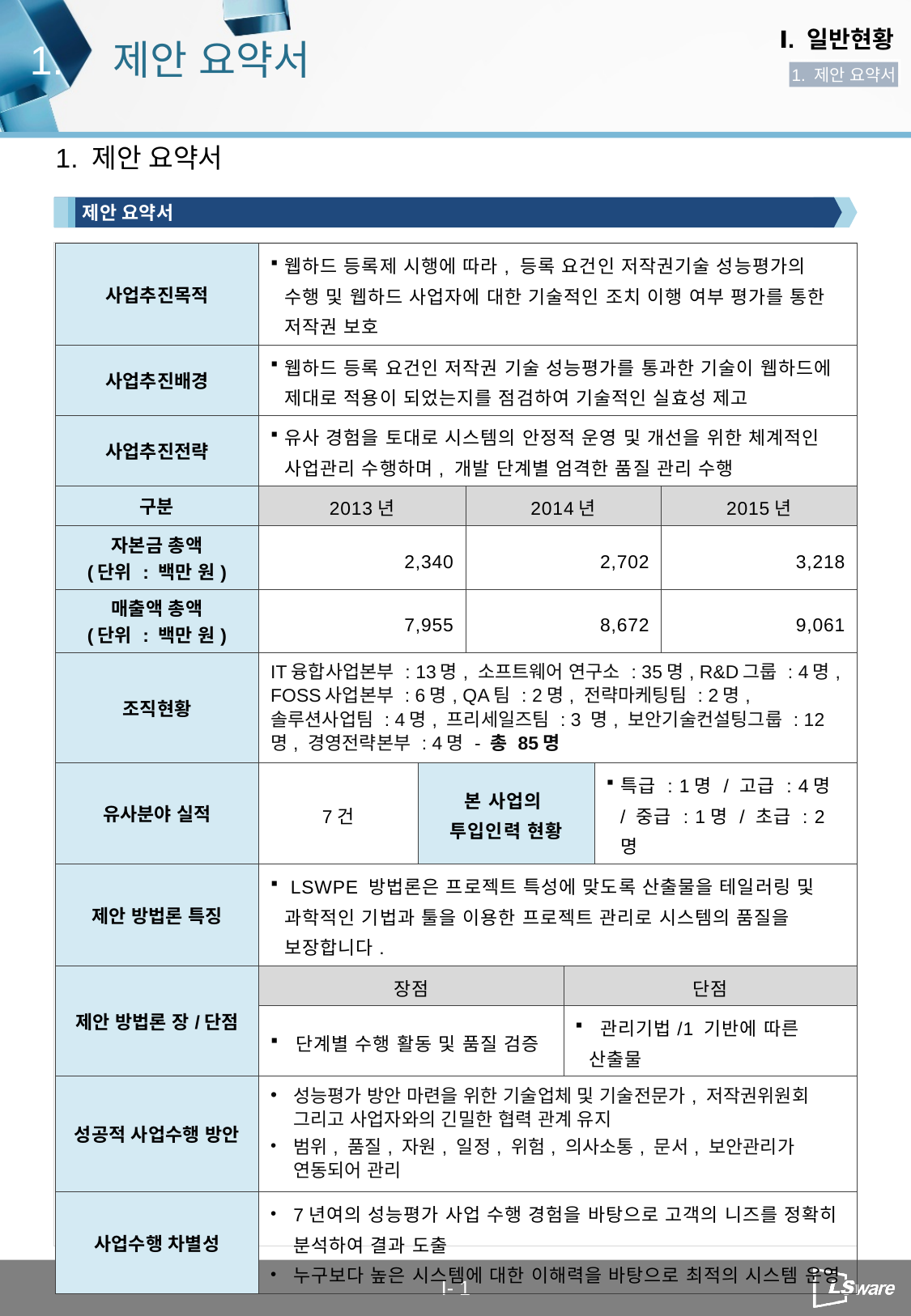

1.
제안 요약서
1. 제안 요약서
1. 제안 요약서
제안 요약서
| 사업추진목적 | 웹하드 등록제 시행에 따라, 등록 요건인 저작권기술 성능평가의 수행 및 웹하드 사업자에 대한 기술적인 조치 이행 여부 평가를 통한 저작권 보호 |  |  |  |  |  |
| --- | --- | --- | --- | --- | --- | --- |
| 사업추진배경 | 웹하드 등록 요건인 저작권 기술 성능평가를 통과한 기술이 웹하드에 제대로 적용이 되었는지를 점검하여 기술적인 실효성 제고 |  |  |  |  |  |
| 사업추진전략 | 유사 경험을 토대로 시스템의 안정적 운영 및 개선을 위한 체계적인 사업관리 수행하며, 개발 단계별 엄격한 품질 관리 수행 |  |  |  |  |  |
| 구분 | 2013년 |  | 2014년 |  |  | 2015년 |
| 자본금 총액 (단위 : 백만 원) | 2,340 |  | 2,702 |  |  | 3,218 |
| 매출액 총액 (단위 : 백만 원) | 7,955 |  | 8,672 |  |  | 9,061 |
| 조직현황 | IT융합사업본부 : 13명, 소프트웨어 연구소 : 35명, R&D그룹 : 4명, FOSS사업본부 : 6명, QA팀 : 2명, 전략마케팅팀 : 2명, 솔루션사업팀 : 4명, 프리세일즈팀 : 3 명, 보안기술컨설팅그룹 : 12명, 경영전략본부 : 4명 - 총 85명 |  |  |  |  |  |
| 유사분야 실적 | 7건 | 본 사업의 투입인력 현황 |  |  | 특급 : 1명 / 고급 : 4명 / 중급 : 1명 / 초급 : 2명 |  |
| 제안 방법론 특징 | LSWPE 방법론은 프로젝트 특성에 맞도록 산출물을 테일러링 및 과학적인 기법과 툴을 이용한 프로젝트 관리로 시스템의 품질을 보장합니다. |  |  |  |  |  |
| 제안 방법론 장/단점 | 장점 |  |  | 단점 |  |  |
|  | 단계별 수행 활동 및 품질 검증 |  |  | 관리기법/1 기반에 따른 산출물 |  |  |
| 성공적 사업수행 방안 | 성능평가 방안 마련을 위한 기술업체 및 기술전문가, 저작권위원회 그리고 사업자와의 긴밀한 협력 관계 유지 범위, 품질, 자원, 일정, 위험, 의사소통, 문서, 보안관리가 연동되어 관리 |  |  |  |  |  |
| 사업수행 차별성 | 7년여의 성능평가 사업 수행 경험을 바탕으로 고객의 니즈를 정확히 분석하여 결과 도출 누구보다 높은 시스템에 대한 이해력을 바탕으로 최적의 시스템 운영 |  |  |  |  |  |